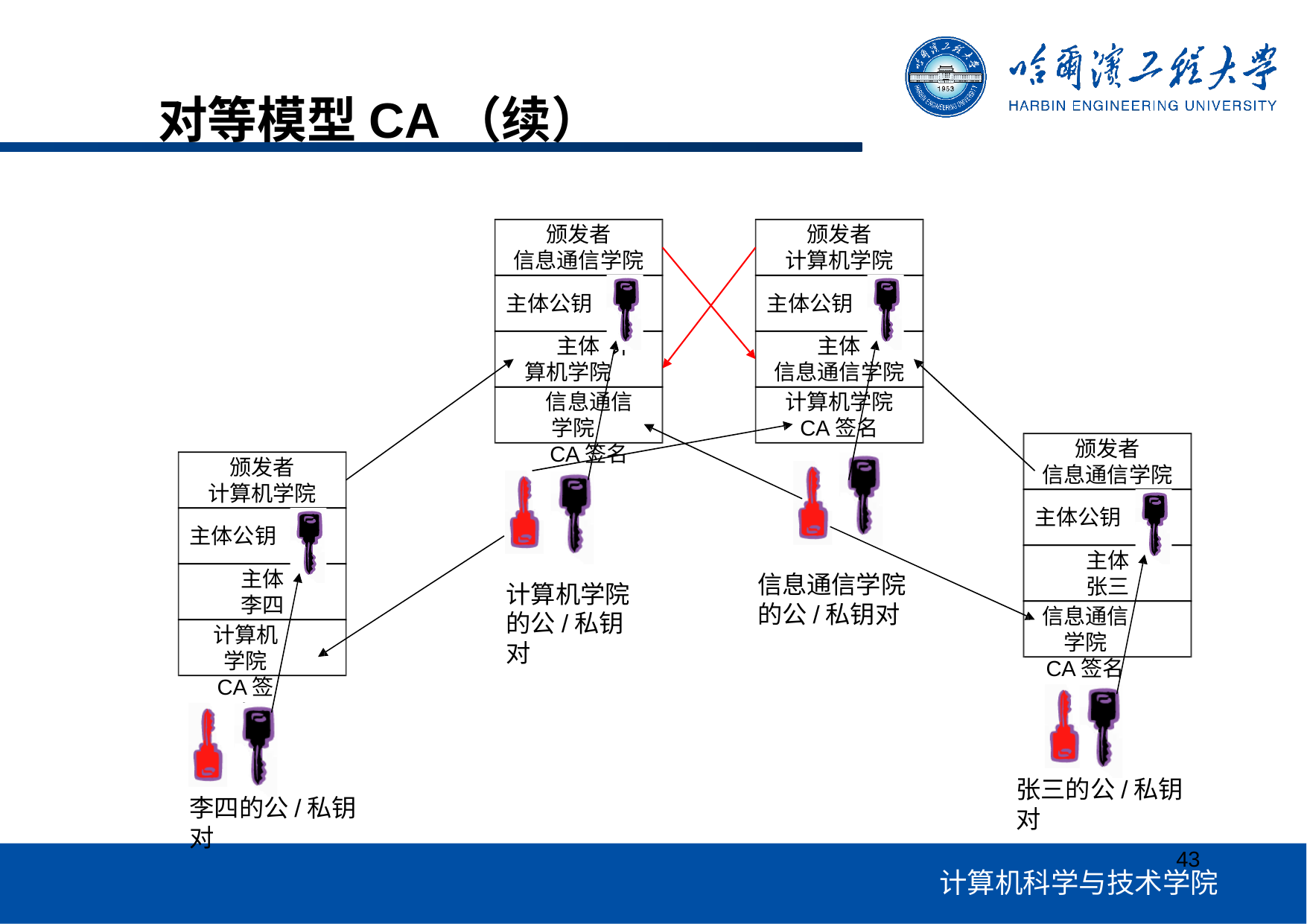

# 对等模型CA（续）

颁发者
信息通信学院
颁发者 计算机学院

主体公钥
主体公钥

主体  计算机学院
信息通信学院
CA签名
主体
信息通信学院
计算机学院
CA签名

颁发者
信息通信学院

颁发者 计算机学院

主体公钥

主体公钥

主体 张三
信息通信学院
CA签名

主体 李四
计算机学院
CA签名
信息通信学院 的公/私钥对

计算机学院 的公/私钥对

张三的公/私钥对
李四的公/私钥对
43